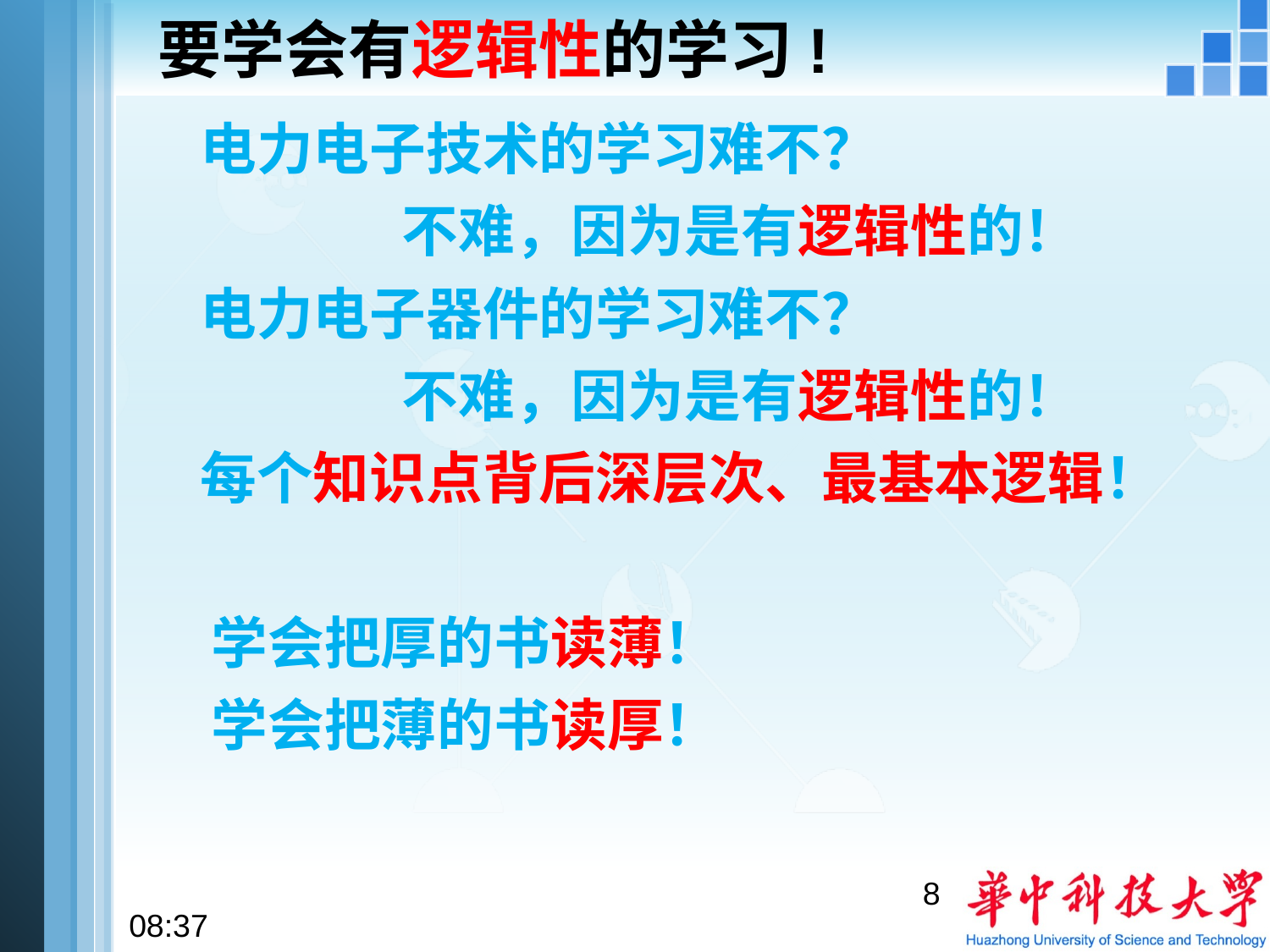

# 要学会有逻辑性的学习!
   电力电子技术的学习难不？
		不难，因为是有逻辑性的！
   电力电子器件的学习难不？
		不难，因为是有逻辑性的！
   每个知识点背后深层次、最基本逻辑！

学会把厚的书读薄！
学会把薄的书读厚！

8
08:37